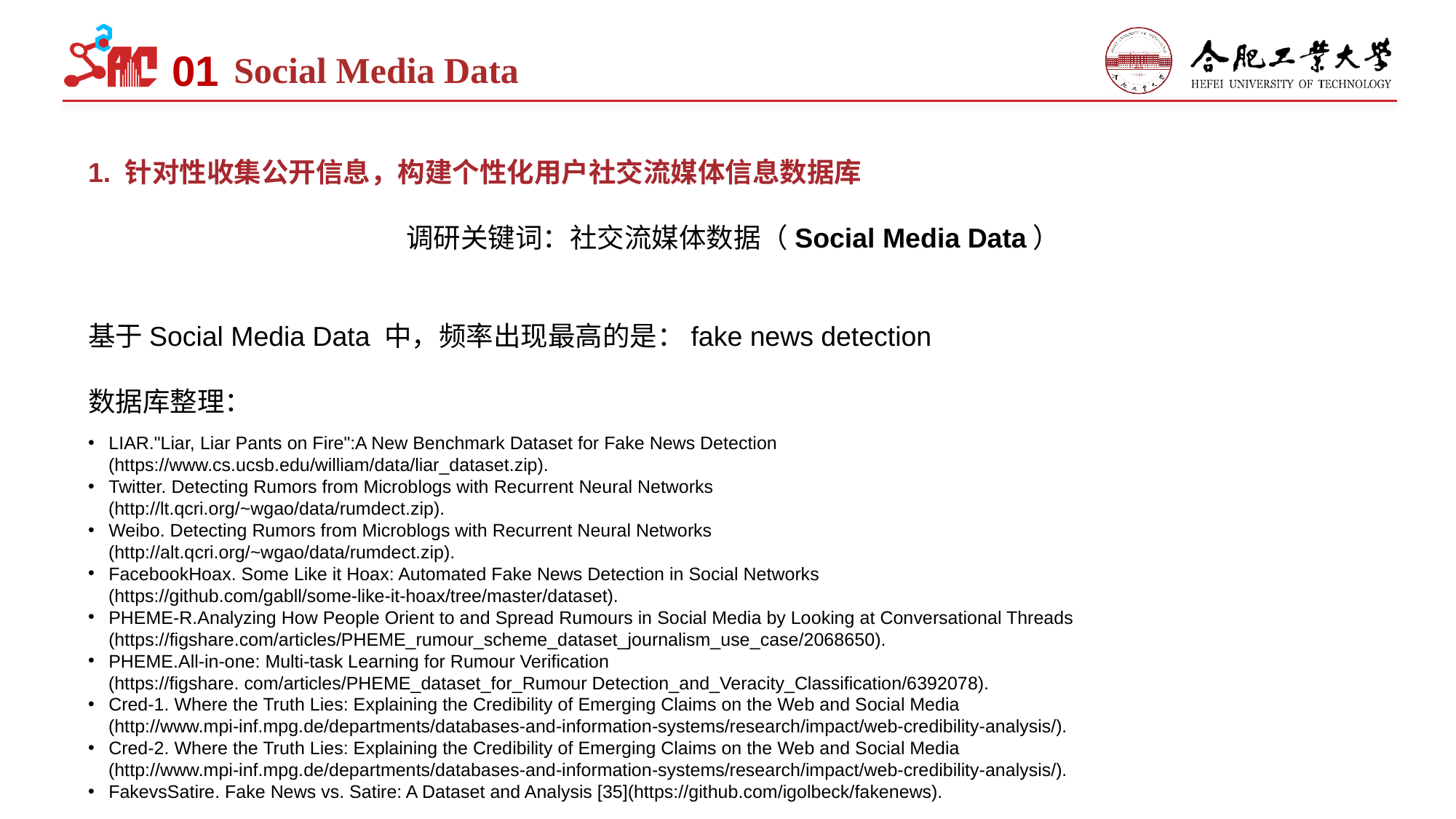

01
Social Media Data
1. 针对性收集公开信息，构建个性化用户社交流媒体信息数据库

调研关键词：社交流媒体数据（Social Media Data）

基于Social Media Data 中，频率出现最高的是：fake news detection

数据库整理：

LIAR."Liar, Liar Pants on Fire":A New Benchmark Dataset for Fake News Detection
    (https://www.cs.ucsb.edu/william/data/liar_dataset.zip).
Twitter. Detecting Rumors from Microblogs with Recurrent Neural Networks
    (http://lt.qcri.org/~wgao/data/rumdect.zip).
Weibo. Detecting Rumors from Microblogs with Recurrent Neural Networks
    (http://alt.qcri.org/~wgao/data/rumdect.zip).
FacebookHoax. Some Like it Hoax: Automated Fake News Detection in Social Networks
    (https://github.com/gabll/some-like-it-hoax/tree/master/dataset).
PHEME-R.Analyzing How People Orient to and Spread Rumours in Social Media by Looking at Conversational Threads (https://figshare.com/articles/PHEME_rumour_scheme_dataset_journalism_use_case/2068650).
PHEME.All-in-one: Multi-task Learning for Rumour Verification
    (https://figshare. com/articles/PHEME_dataset_for_Rumour Detection_and_Veracity_Classification/6392078).
Cred-1. Where the Truth Lies: Explaining the Credibility of Emerging Claims on the Web and Social Media
    (http://www.mpi-inf.mpg.de/departments/databases-and-information-systems/research/impact/web-credibility-analysis/).
Cred-2. Where the Truth Lies: Explaining the Credibility of Emerging Claims on the Web and Social Media
    (http://www.mpi-inf.mpg.de/departments/databases-and-information-systems/research/impact/web-credibility-analysis/).
FakevsSatire. Fake News vs. Satire: A Dataset and Analysis [35](https://github.com/igolbeck/fakenews).